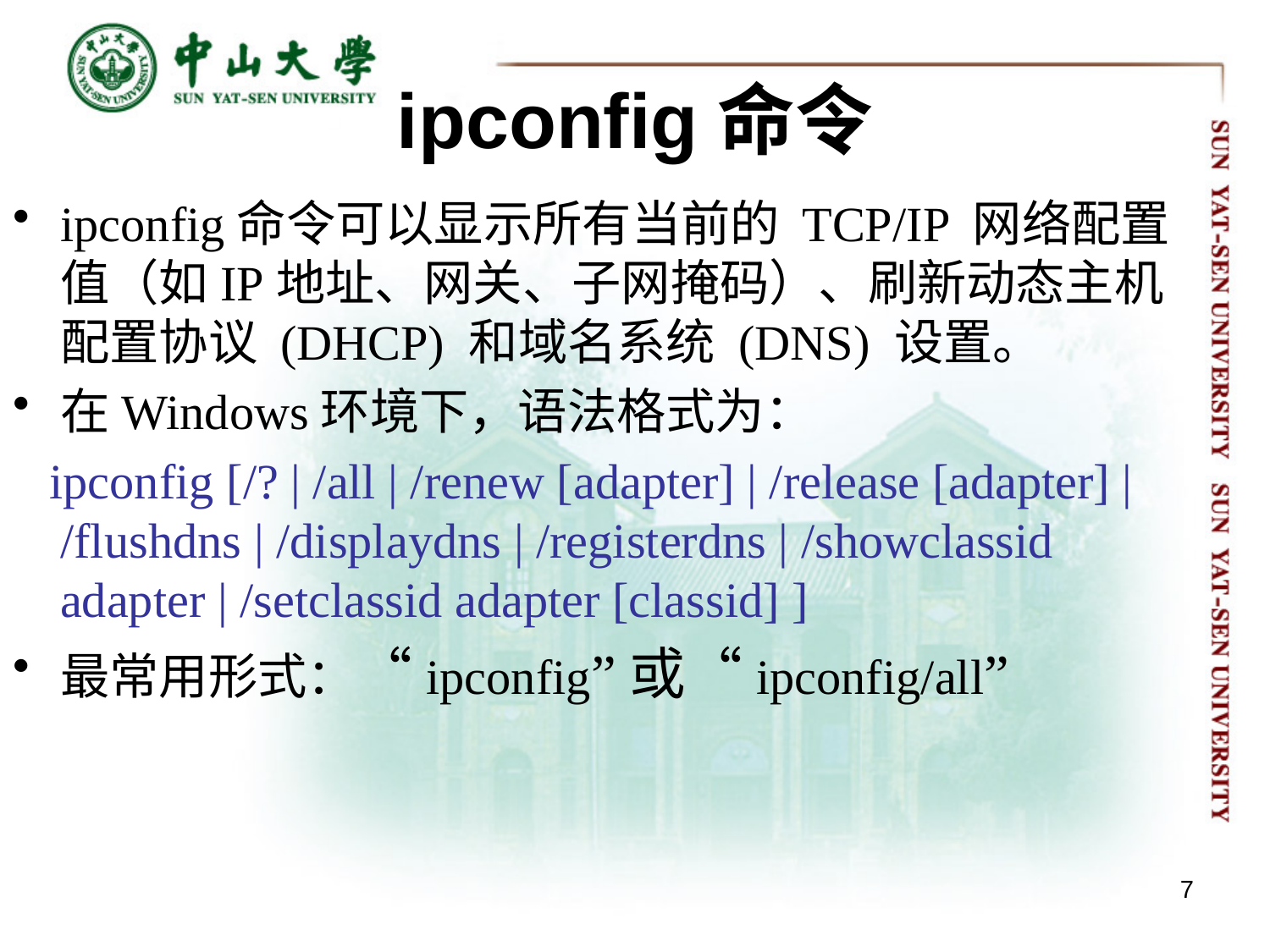

# ipconfig命令
ipconfig命令可以显示所有当前的 TCP/IP 网络配置值（如IP地址、网关、子网掩码）、刷新动态主机配置协议 (DHCP) 和域名系统 (DNS) 设置。
在Windows环境下，语法格式为：
   ipconfig [/? | /all | /renew [adapter] | /release [adapter] | /flushdns | /displaydns | /registerdns | /showclassid adapter | /setclassid adapter [classid] ]
最常用形式：“ipconfig”或“ipconfig/all”

7